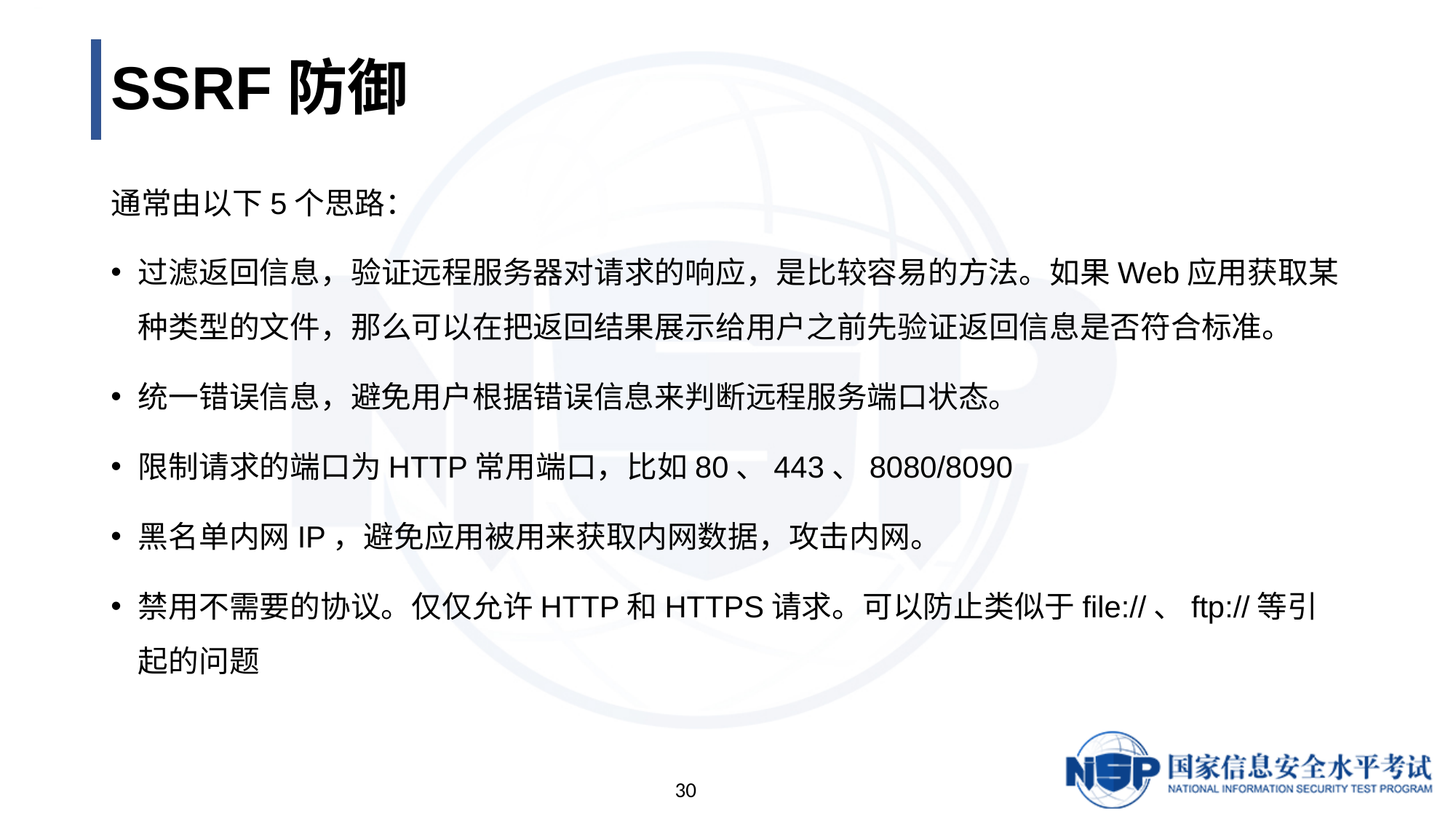

# SSRF防御
通常由以下5个思路：
过滤返回信息，验证远程服务器对请求的响应，是比较容易的方法。如果Web应用获取某种类型的文件，那么可以在把返回结果展示给用户之前先验证返回信息是否符合标准。
统一错误信息，避免用户根据错误信息来判断远程服务端口状态。
限制请求的端口为HTTP常用端口，比如80、443、8080/8090
黑名单内网IP，避免应用被用来获取内网数据，攻击内网。
禁用不需要的协议。仅仅允许HTTP和HTTPS请求。可以防止类似于file://、ftp://等引起的问题